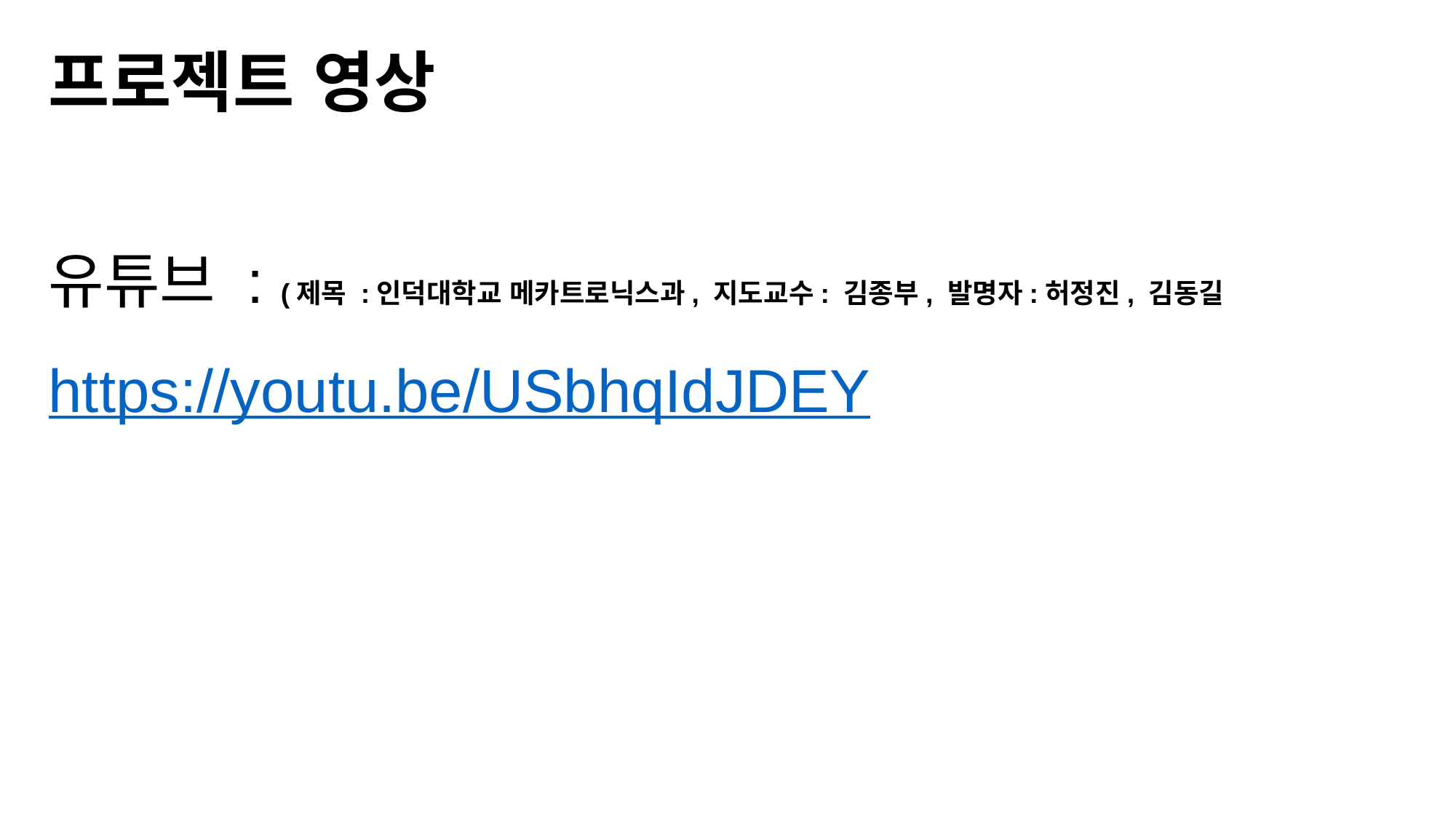

# 프로젝트 영상
유튜브 : (제목 :인덕대학교 메카트로닉스과, 지도교수: 김종부, 발명자:허정진, 김동길
https://youtu.be/USbhqIdJDEY